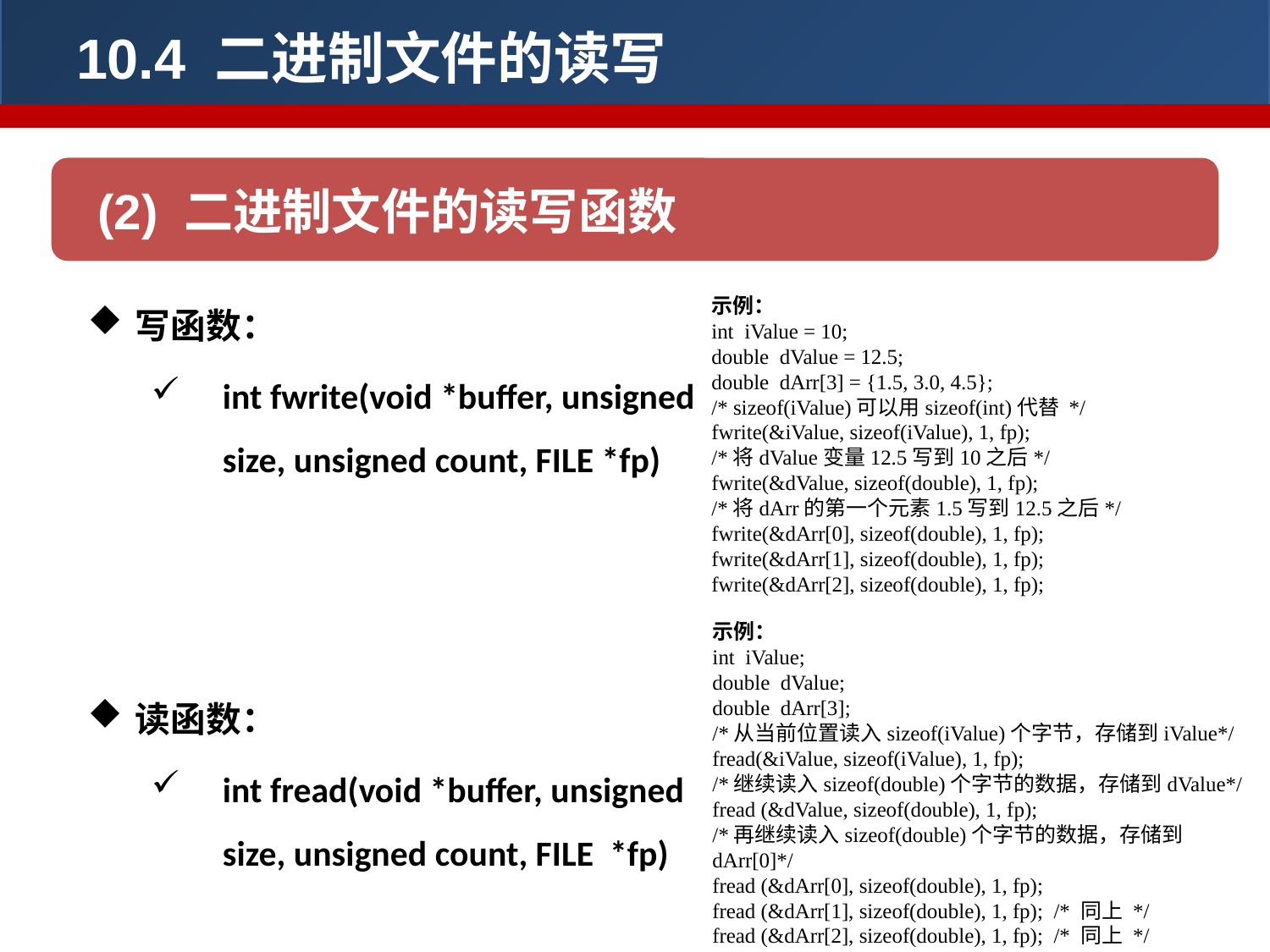

10.4 二进制文件的读写
(2) 二进制文件的读写函数
写函数：
int fwrite(void *buffer, unsigned size, unsigned count, FILE *fp)

读函数：
int fread(void *buffer, unsigned size, unsigned count, FILE  *fp)
示例：
int  iValue = 10;
double  dValue = 12.5;
double  dArr[3] = {1.5, 3.0, 4.5};
/* sizeof(iValue)可以用sizeof(int)代替 */
fwrite(&iValue, sizeof(iValue), 1, fp);
/*将dValue变量12.5写到10之后*/
fwrite(&dValue, sizeof(double), 1, fp);
/*将dArr的第一个元素1.5写到12.5之后*/
fwrite(&dArr[0], sizeof(double), 1, fp);
fwrite(&dArr[1], sizeof(double), 1, fp);
fwrite(&dArr[2], sizeof(double), 1, fp);
示例：
int  iValue;
double  dValue;
double  dArr[3];
/*从当前位置读入sizeof(iValue)个字节，存储到iValue*/
fread(&iValue, sizeof(iValue), 1, fp);
/*继续读入sizeof(double)个字节的数据，存储到dValue*/
fread (&dValue, sizeof(double), 1, fp);
/*再继续读入sizeof(double)个字节的数据，存储到dArr[0]*/
fread (&dArr[0], sizeof(double), 1, fp);
fread (&dArr[1], sizeof(double), 1, fp);  /* 同上 */
fread (&dArr[2], sizeof(double), 1, fp);  /* 同上 */